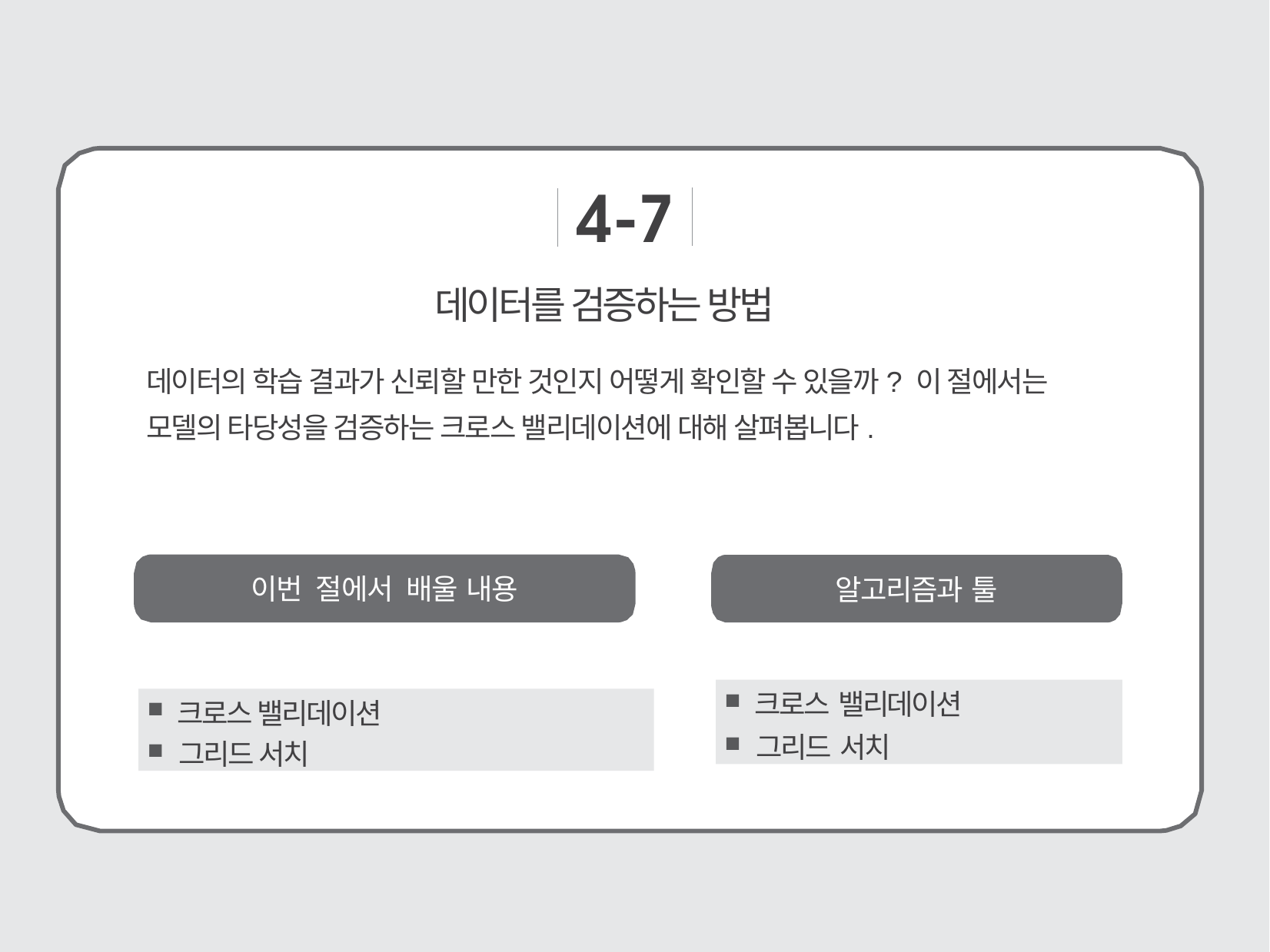

4-7

# 데이터를 검증하는 방법

데이터의 학습 결과가 신뢰할 만한 것인지 어떻게 확인할 수 있을까? 이 절에서는 모델의 타당성을 검증하는 크로스 밸리데이션에 대해 살펴봅니다.
이번  절에서  배울 내용
알고리즘과 툴
 크로스 밸리데이션
 그리드 서치
 크로스 밸리데이션
 그리드 서치